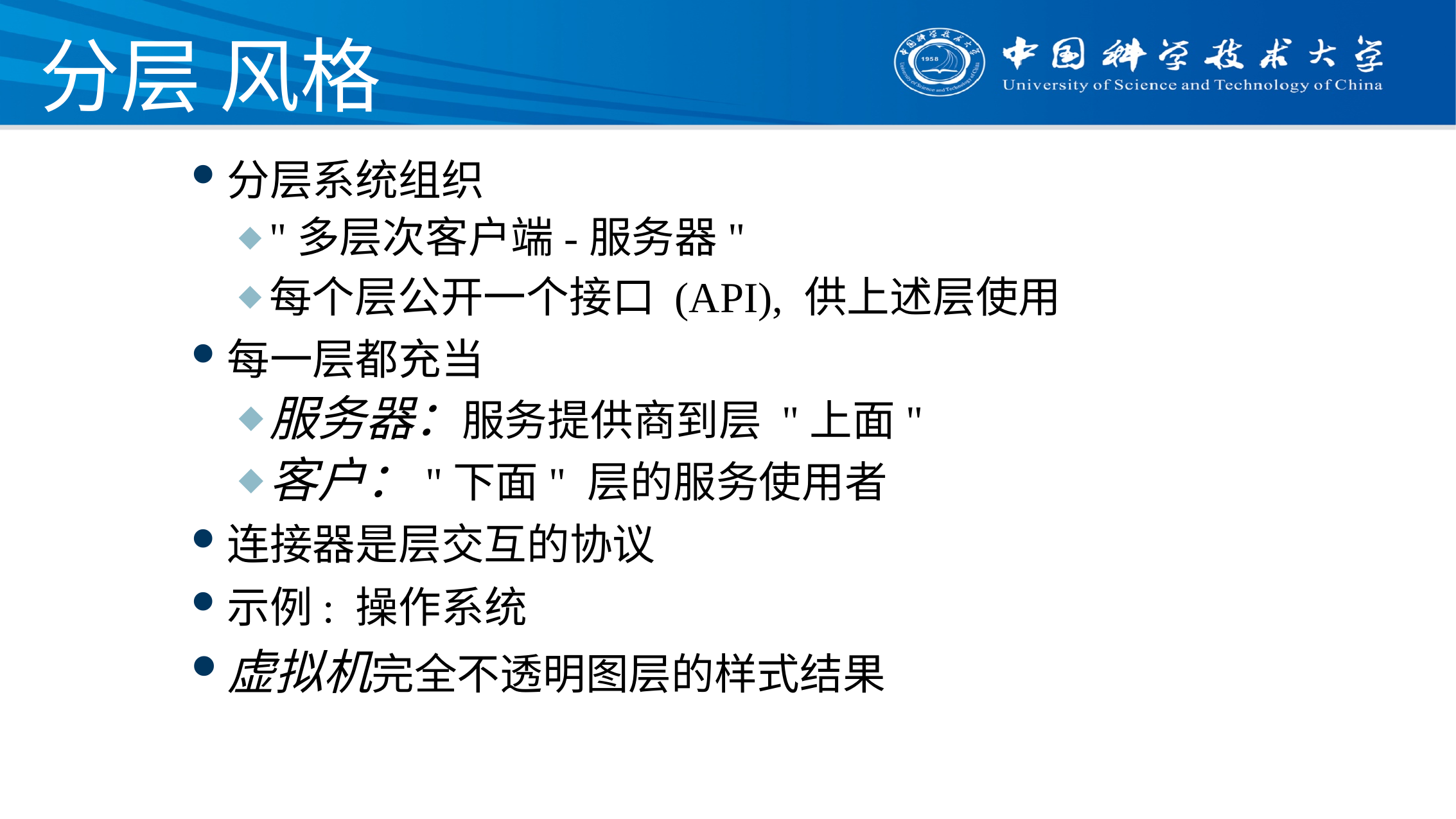

# 分层 风格
分层系统组织
"多层次客户端-服务器"
每个层公开一个接口 (API), 供上述层使用
每一层都充当
服务器：服务提供商到层 "上面"
客户："下面" 层的服务使用者
连接器是层交互的协议
示例: 操作系统
虚拟机完全不透明图层的样式结果